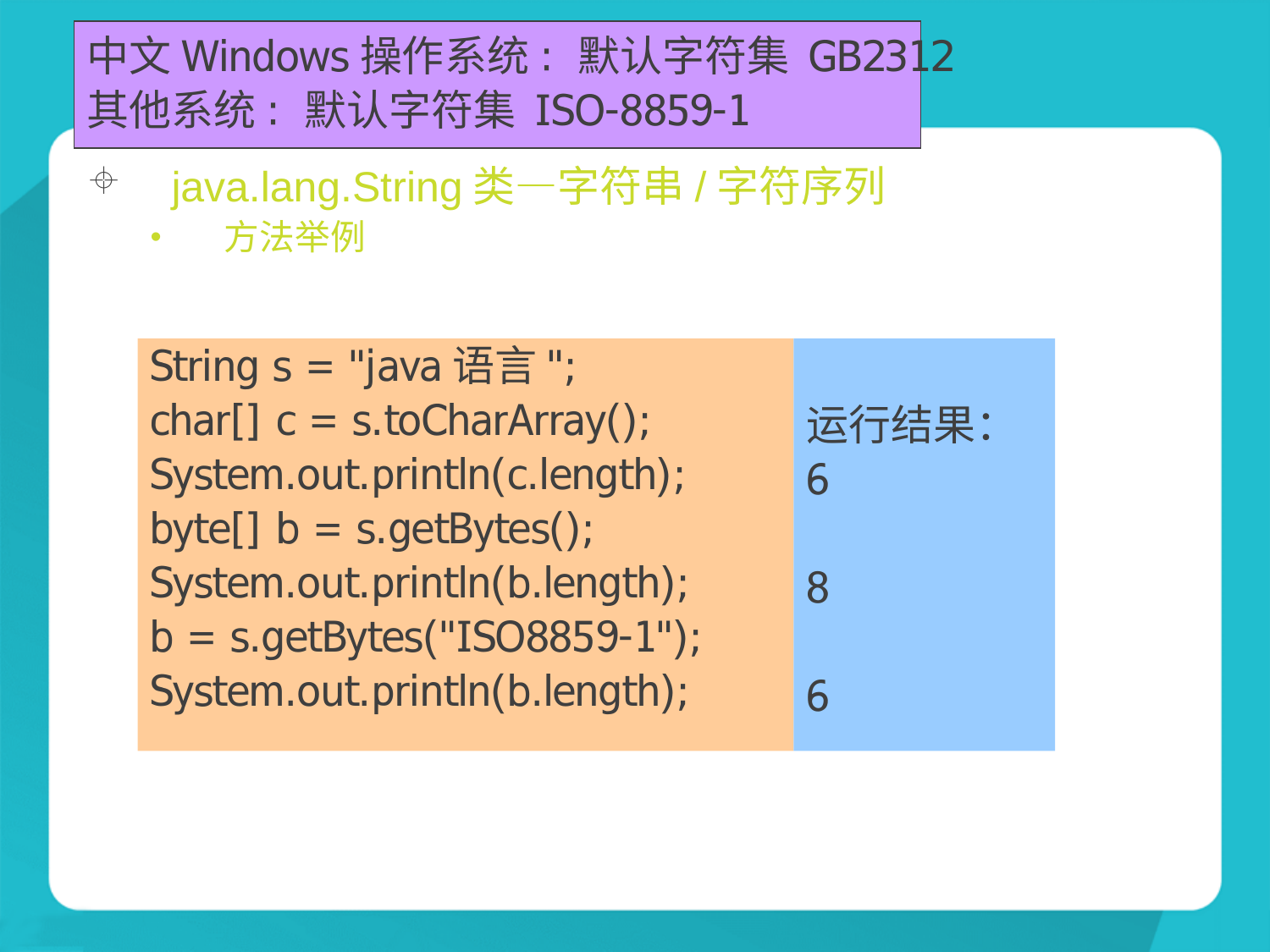

# 字符串操作类
中文Windows操作系统: 默认字符集 GB2312
其他系统: 默认字符集 ISO-8859-1
java.lang.String类—字符串/字符序列
方法举例
String s = "java语言";
char[] c = s.toCharArray();
System.out.println(c.length);
byte[] b = s.getBytes();
System.out.println(b.length);
b = s.getBytes("ISO8859-1");
System.out.println(b.length);

运行结果：
6

8

6